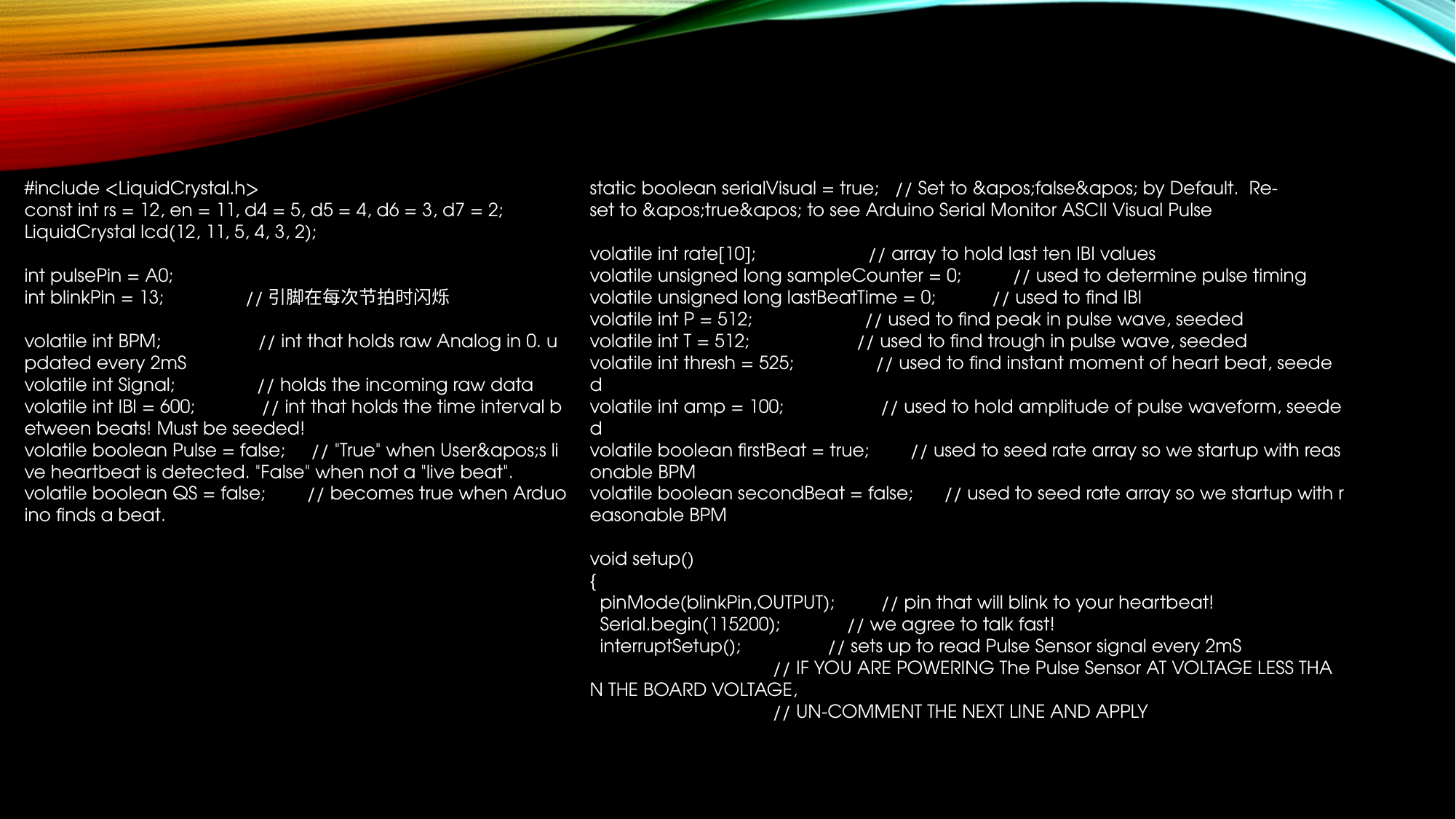

#include <LiquidCrystal.h>
const int rs = 12, en = 11, d4 = 5, d5 = 4, d6 = 3, d7 = 2;
LiquidCrystal lcd(12, 11, 5, 4, 3, 2);
int pulsePin = A0;                 
int blinkPin = 13;                //引脚在每次节拍时闪烁
volatile int BPM;                   // int that holds raw Analog in 0. updated every 2mS
volatile int Signal;                // holds the incoming raw data
volatile int IBI = 600;             // int that holds the time interval between beats! Must be seeded! 
volatile boolean Pulse = false;     // "True" when User&apos;s live heartbeat is detected. "False" when not a "live beat". 
volatile boolean QS = false;        // becomes true when Arduoino finds a beat.
static boolean serialVisual = true;   // Set to &apos;false&apos; by Default.  Re-set to &apos;true&apos; to see Arduino Serial Monitor ASCII Visual Pulse 
volatile int rate[10];                      // array to hold last ten IBI values
volatile unsigned long sampleCounter = 0;          // used to determine pulse timing
volatile unsigned long lastBeatTime = 0;           // used to find IBI
volatile int P = 512;                      // used to find peak in pulse wave, seeded
volatile int T = 512;                     // used to find trough in pulse wave, seeded
volatile int thresh = 525;                // used to find instant moment of heart beat, seeded
volatile int amp = 100;                   // used to hold amplitude of pulse waveform, seeded
volatile boolean firstBeat = true;        // used to seed rate array so we startup with reasonable BPM
volatile boolean secondBeat = false;      // used to seed rate array so we startup with reasonable BPM
void setup()
{
  pinMode(blinkPin,OUTPUT);         // pin that will blink to your heartbeat!
  Serial.begin(115200);             // we agree to talk fast!
  interruptSetup();                 // sets up to read Pulse Sensor signal every 2mS 
                                    // IF YOU ARE POWERING The Pulse Sensor AT VOLTAGE LESS THAN THE BOARD VOLTAGE, 
                                    // UN-COMMENT THE NEXT LINE AND APPLY